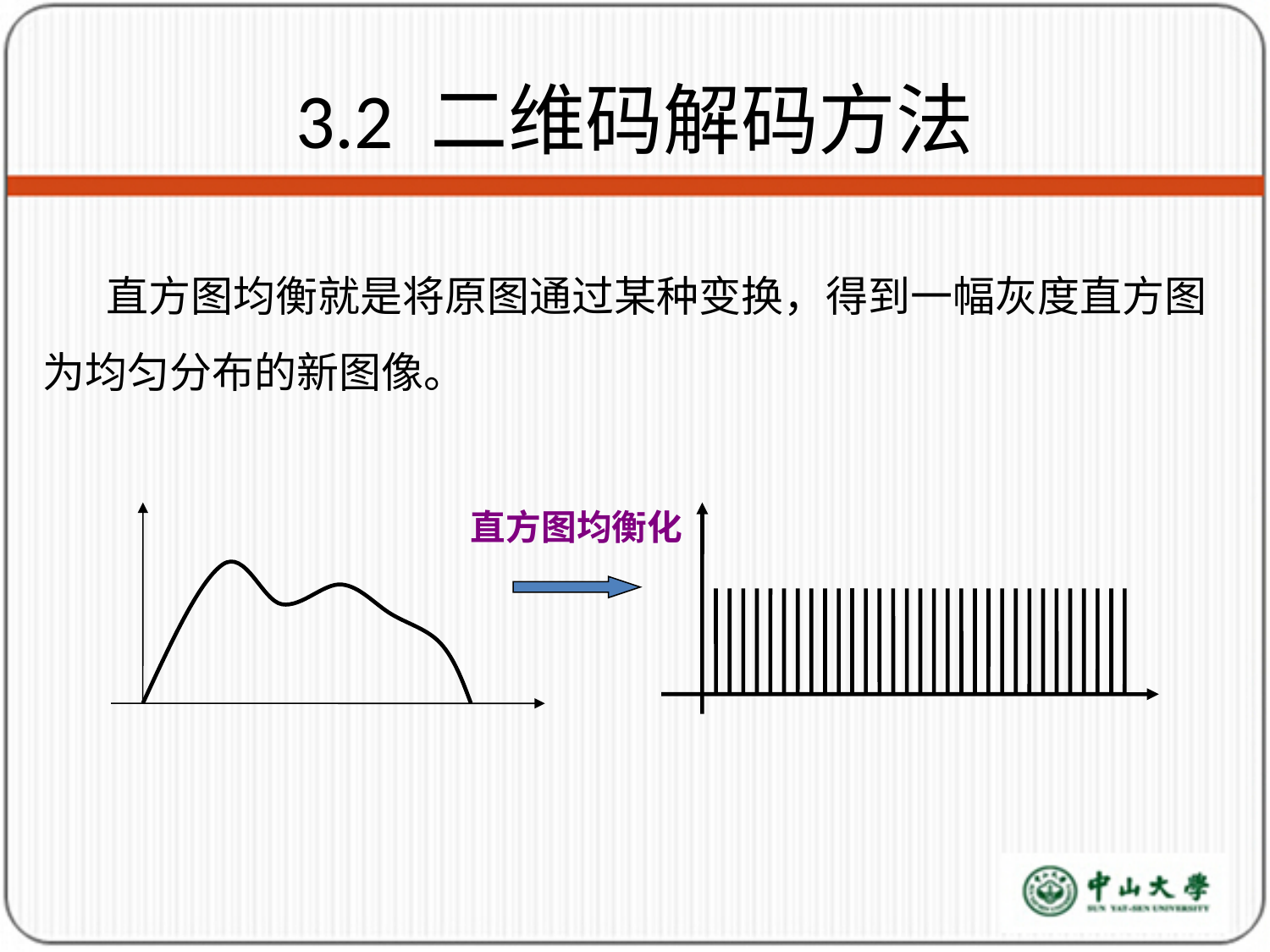

# 3.2 二维码解码方法
直方图均衡就是将原图通过某种变换，得到一幅灰度直方图为均匀分布的新图像。
直方图均衡化